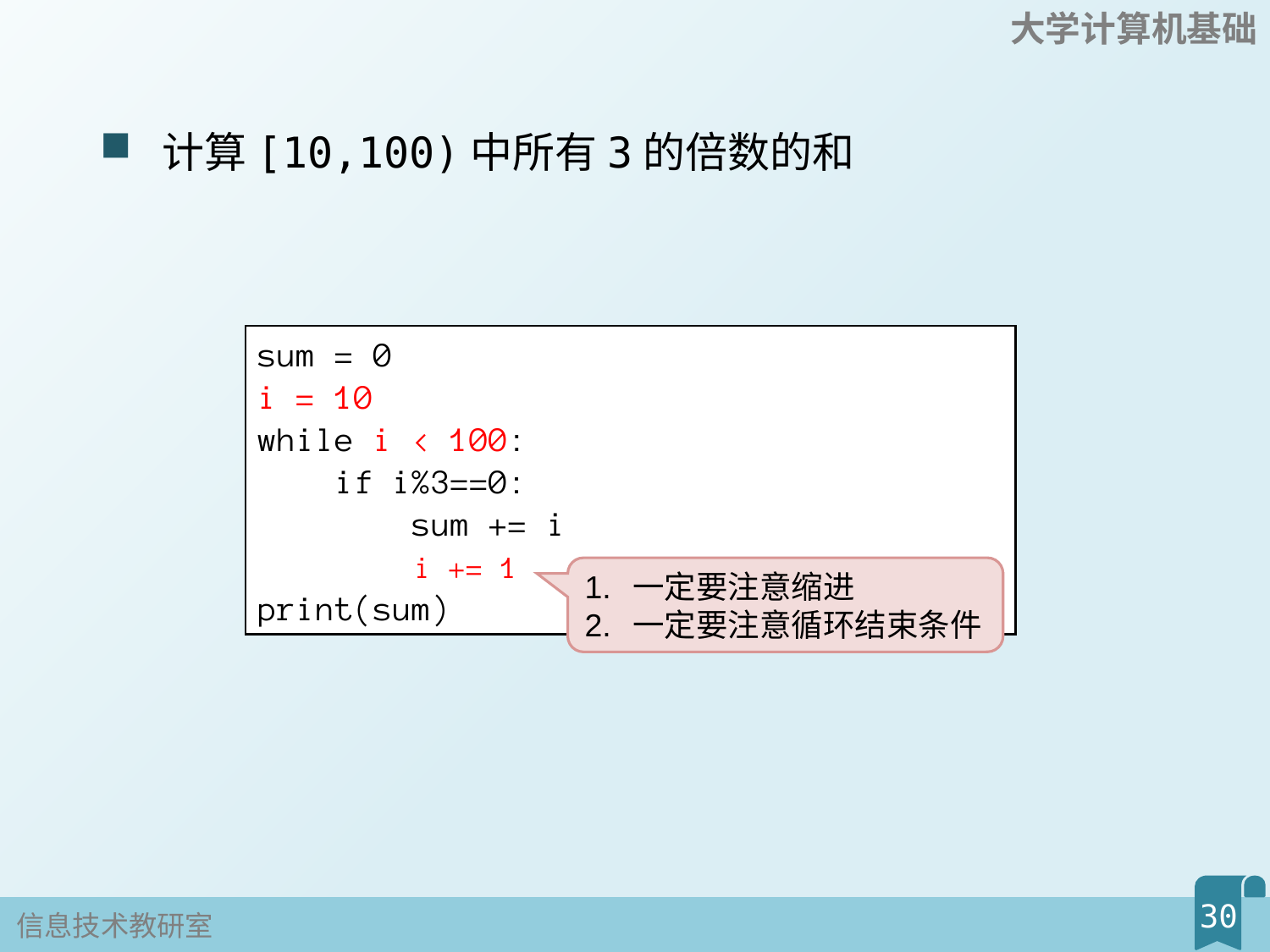

计算[10,100)中所有3的倍数的和
sum = 0
i = 10
while i < 100:
    if i%3==0:
        sum += i
    i += 1
print(sum)
     i += 1
一定要注意缩进
一定要注意循环结束条件
30